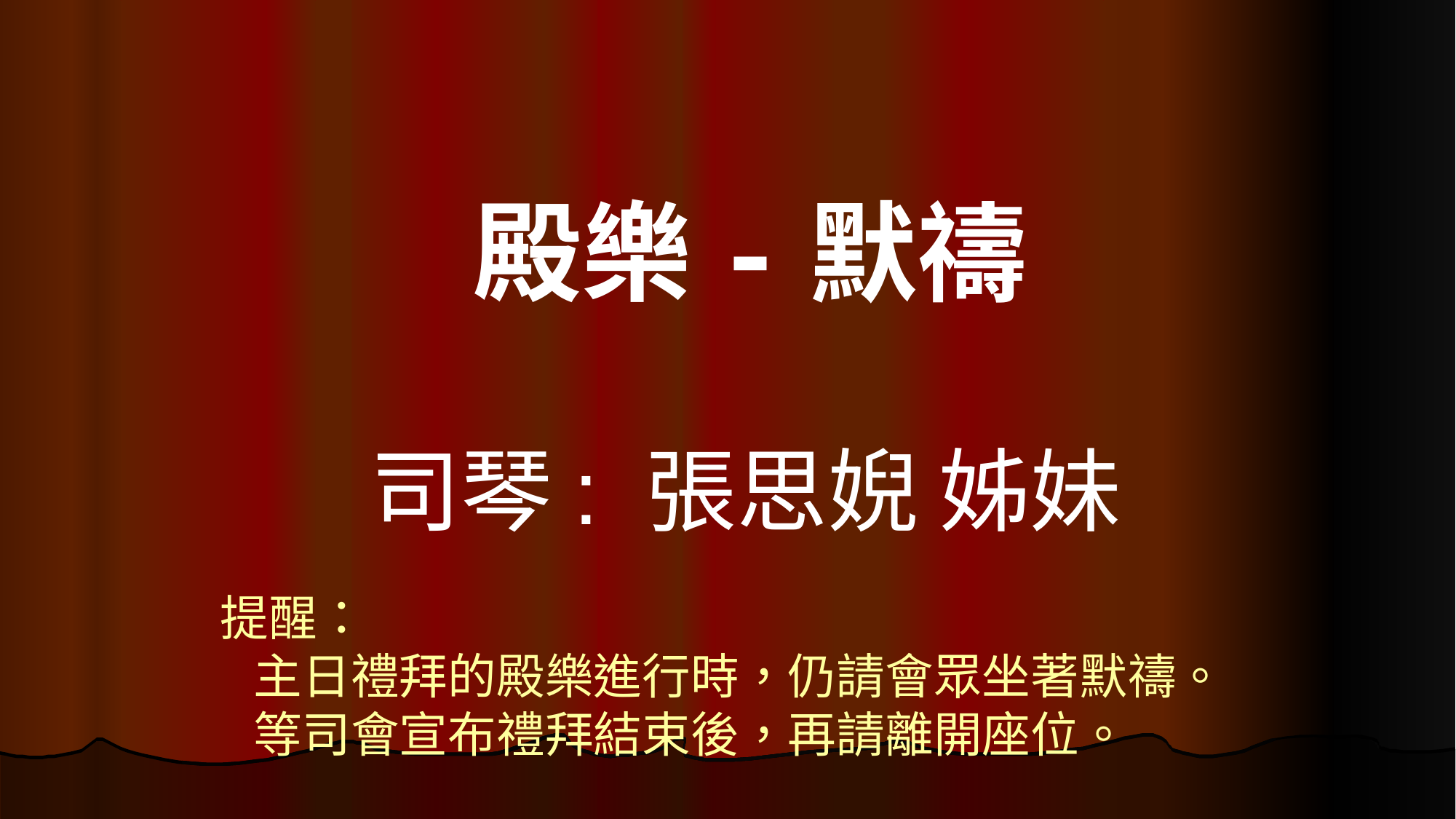

殿樂-默禱

司琴: 張思婗 姊妹
提醒：
  主日禮拜的殿樂進行時，仍請會眾坐著默禱。
  等司會宣布禮拜結束後，再請離開座位。